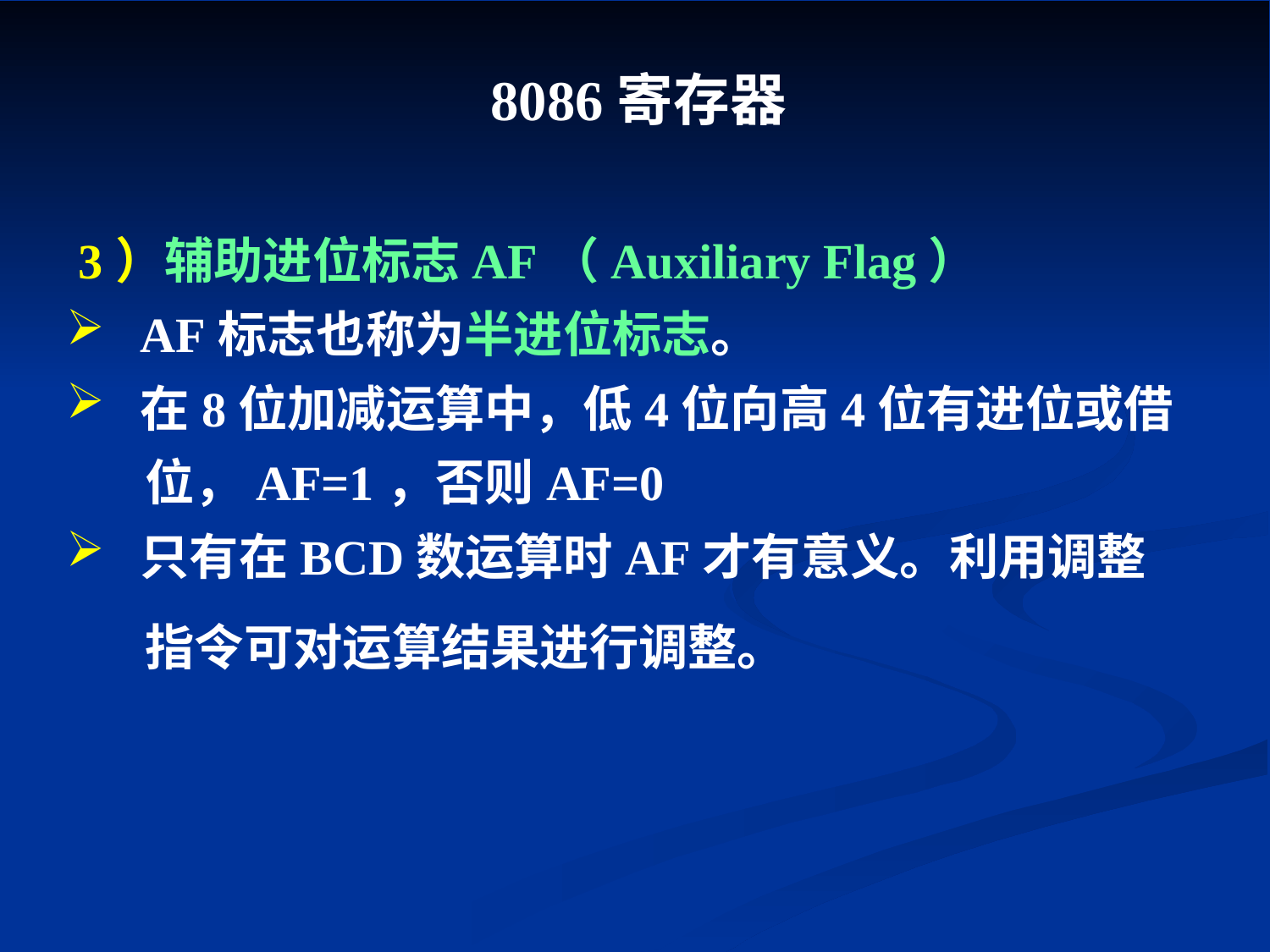

# 8086寄存器
 3）辅助进位标志AF（Auxiliary Flag）
AF标志也称为半进位标志。
在8位加减运算中，低4位向高4位有进位或借
      位，AF=1，否则AF=0
只有在BCD数运算时AF才有意义。利用调整
      指令可对运算结果进行调整。